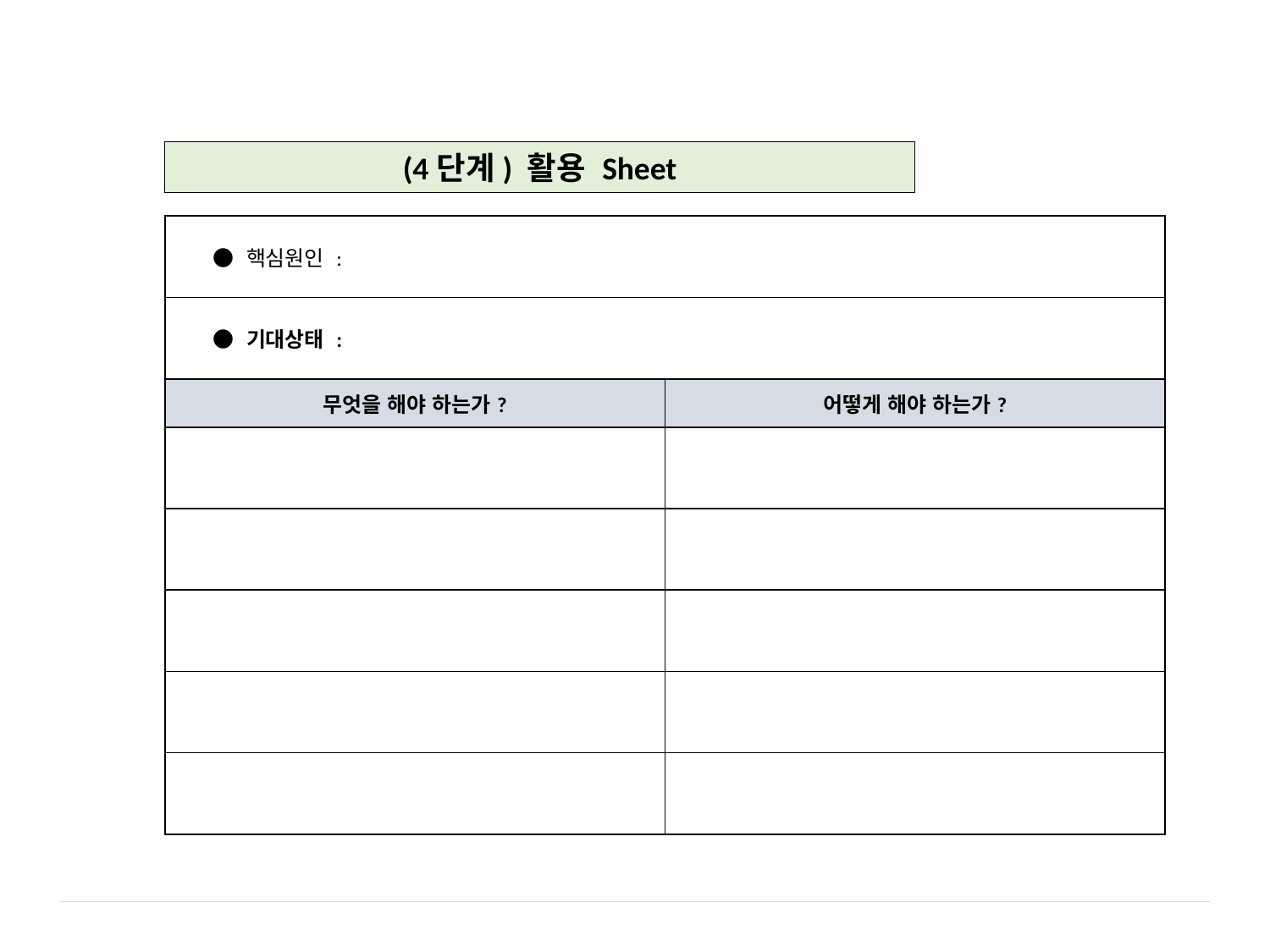

(4단계) 활용 Sheet
| ● 핵심원인 : |  |
| --- | --- |
| ● 기대상태 : |  |
| 무엇을 해야 하는가? | 어떻게 해야 하는가? |
|  |  |
|  |  |
|  |  |
|  |  |
|  |  |